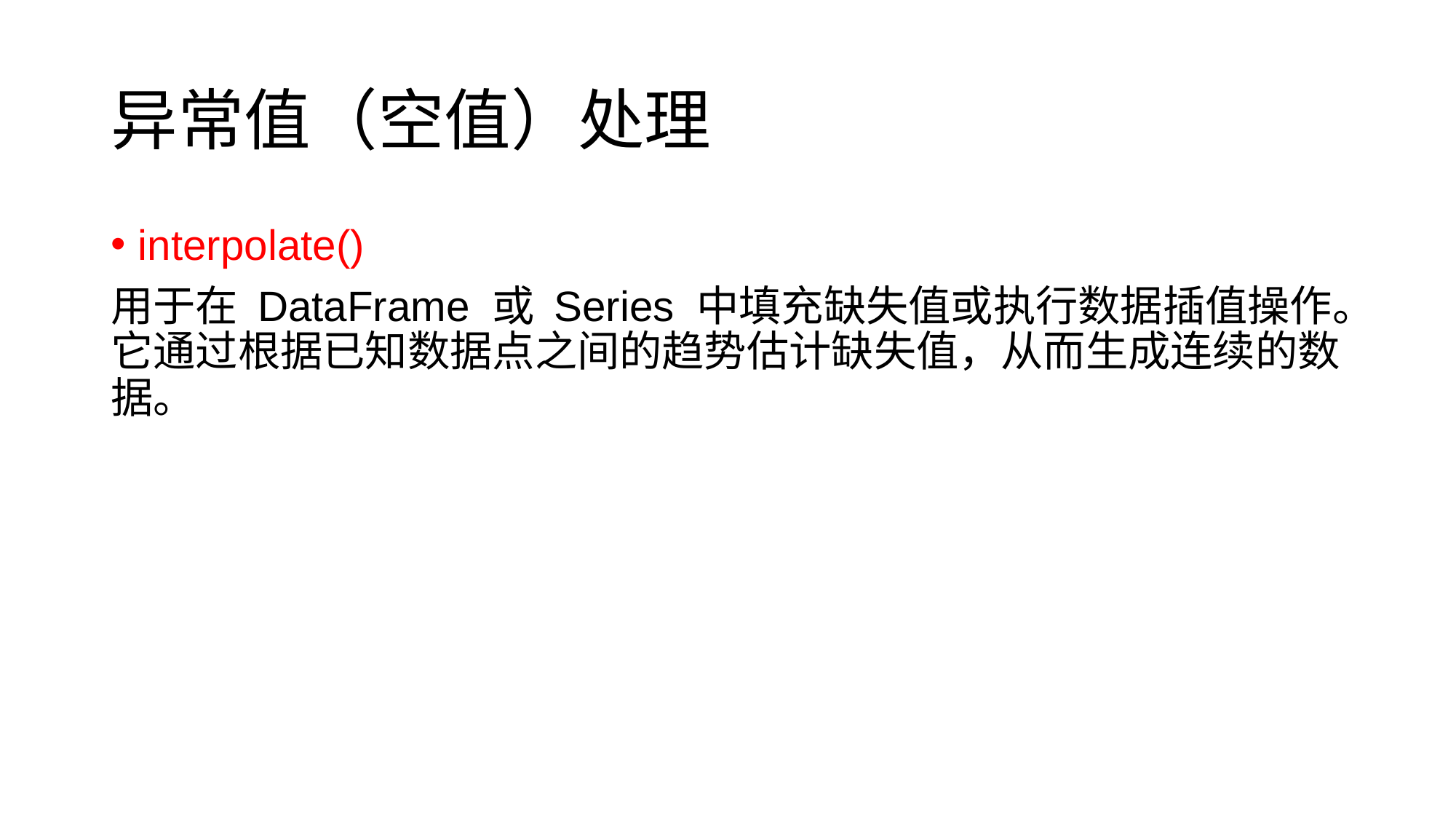

# 异常值（空值）处理
interpolate()
用于在 DataFrame 或 Series 中填充缺失值或执行数据插值操作。它通过根据已知数据点之间的趋势估计缺失值，从而生成连续的数据。